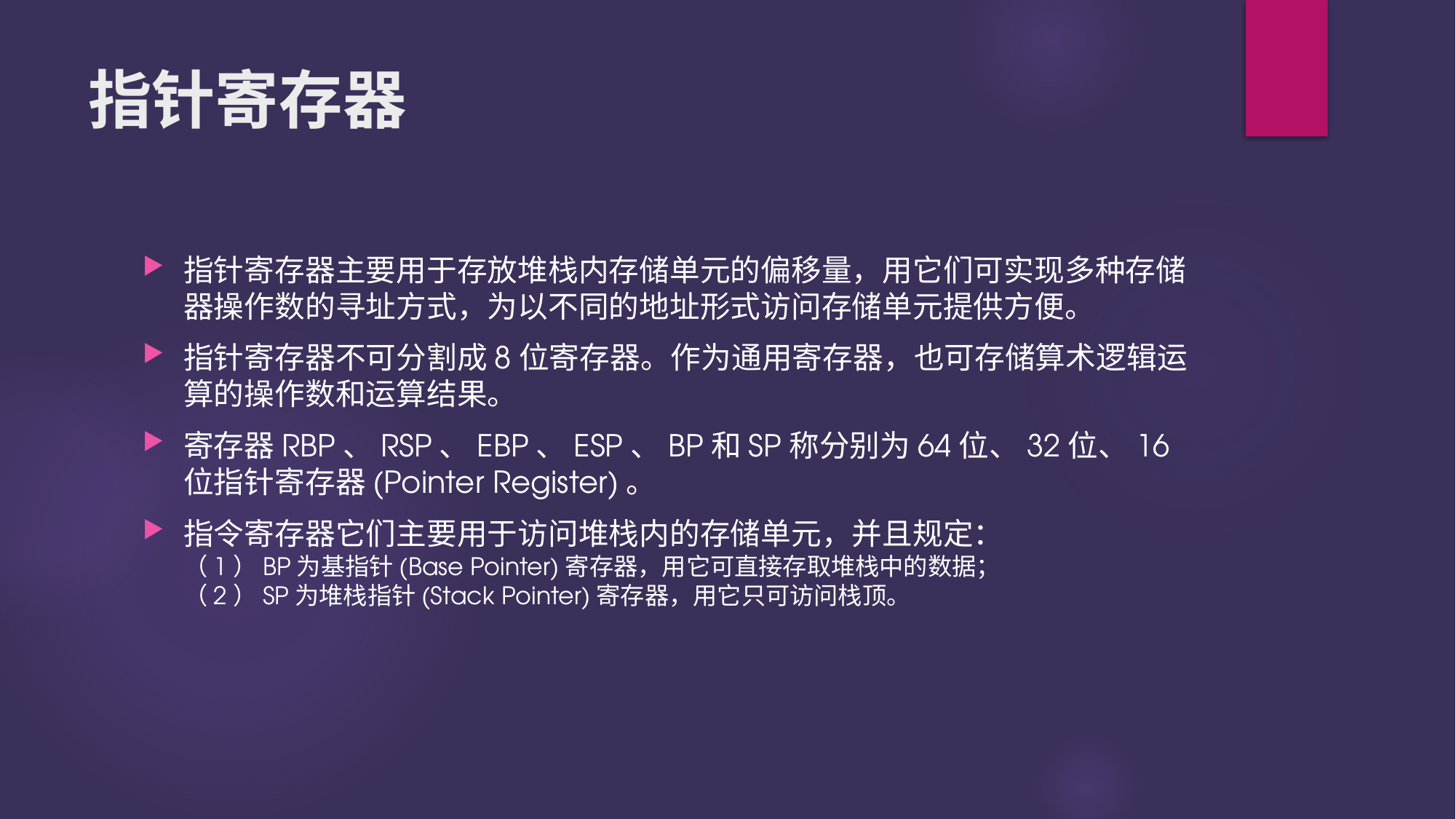

# 指针寄存器
指针寄存器主要用于存放堆栈内存储单元的偏移量，用它们可实现多种存储器操作数的寻址方式，为以不同的地址形式访问存储单元提供方便。
指针寄存器不可分割成8位寄存器。作为通用寄存器，也可存储算术逻辑运算的操作数和运算结果。
寄存器RBP、RSP、EBP、ESP、BP和SP称分别为64位、32位、16位指针寄存器(Pointer Register)。
指令寄存器它们主要用于访问堆栈内的存储单元，并且规定： 
（1）BP为基指针(Base Pointer)寄存器，用它可直接存取堆栈中的数据； 
（2）SP为堆栈指针(Stack Pointer)寄存器，用它只可访问栈顶。